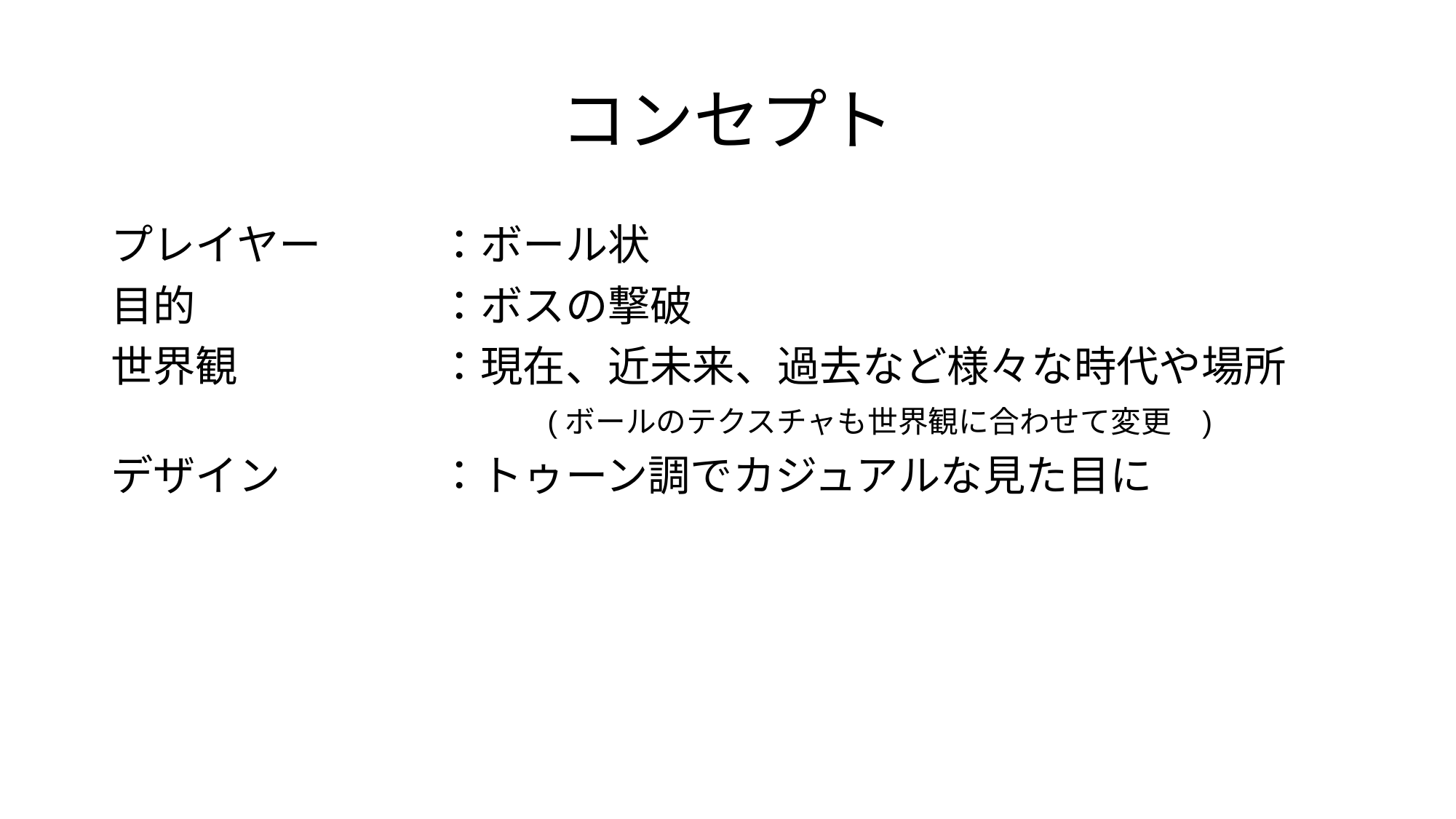

# コンセプト
プレイヤー		：ボール状
目的			：ボスの撃破
世界観		：現在、近未来、過去など様々な時代や場所
				(ボールのテクスチャも世界観に合わせて変更	)
デザイン		：トゥーン調でカジュアルな見た目に